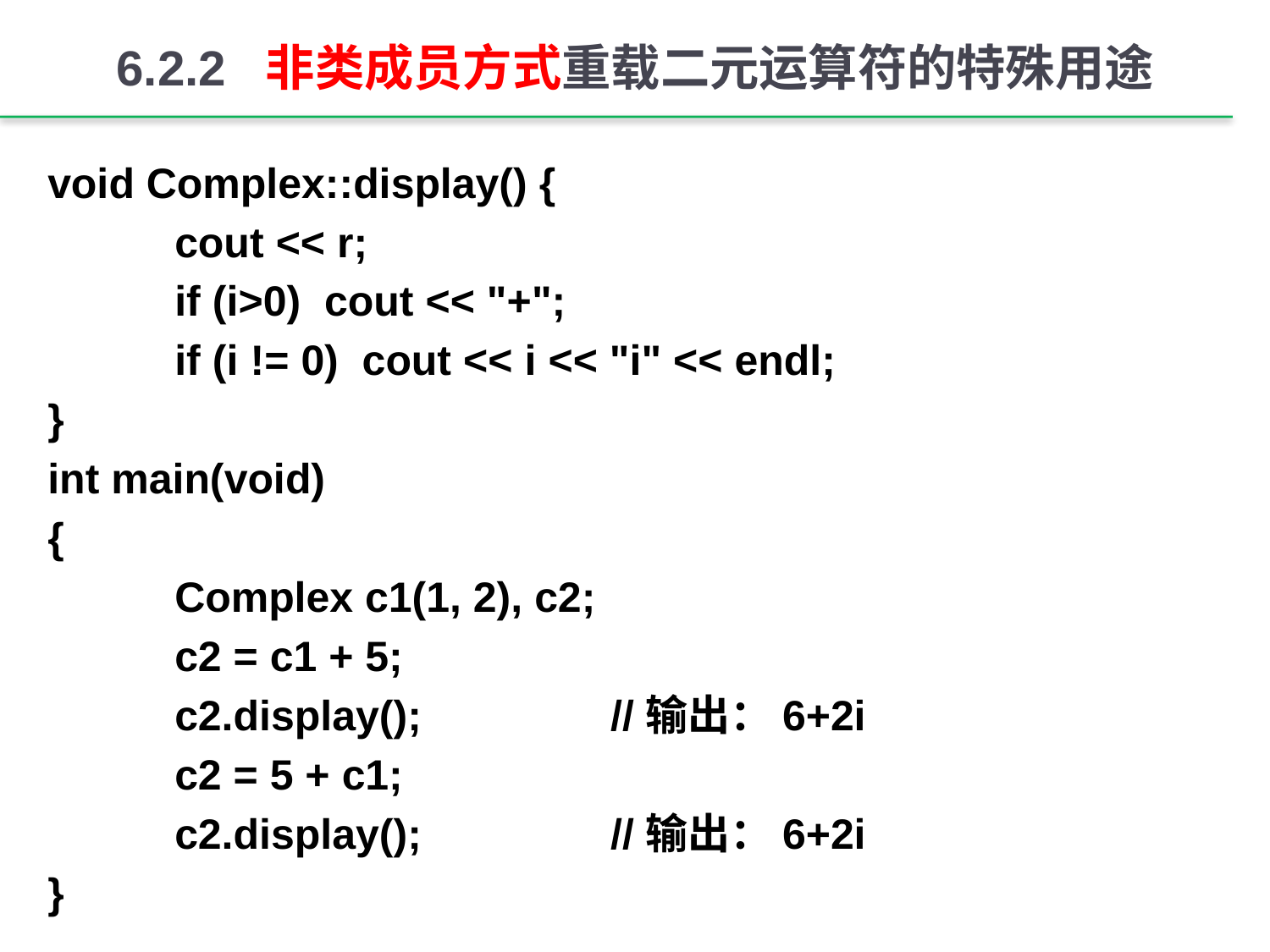

# 6.2.2  非类成员方式重载二元运算符的特殊用途
void Complex::display() {
	cout << r;
	if (i>0)  cout << "+";
	if (i != 0)  cout << i << "i" << endl;
}
int main(void)
{
	Complex c1(1, 2), c2;
	c2 = c1 + 5;
	c2.display();                //输出：6+2i
	c2 = 5 + c1;
	c2.display();                //输出：6+2i
}